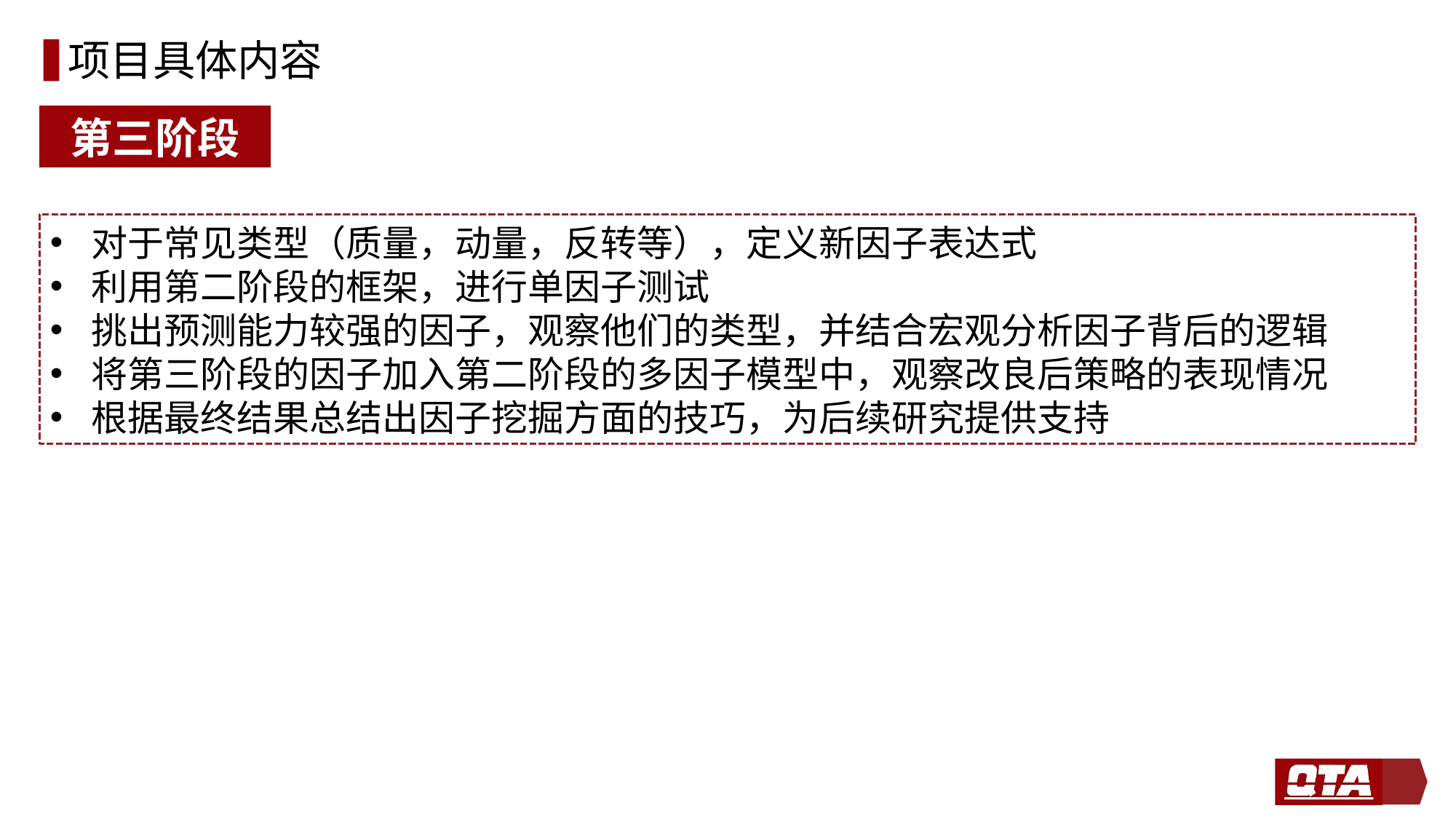

# 项目具体内容
第三阶段
对于常见类型（质量，动量，反转等），定义新因子表达式
利用第二阶段的框架，进行单因子测试
挑出预测能力较强的因子，观察他们的类型，并结合宏观分析因子背后的逻辑
将第三阶段的因子加入第二阶段的多因子模型中，观察改良后策略的表现情况
根据最终结果总结出因子挖掘方面的技巧，为后续研究提供支持
12